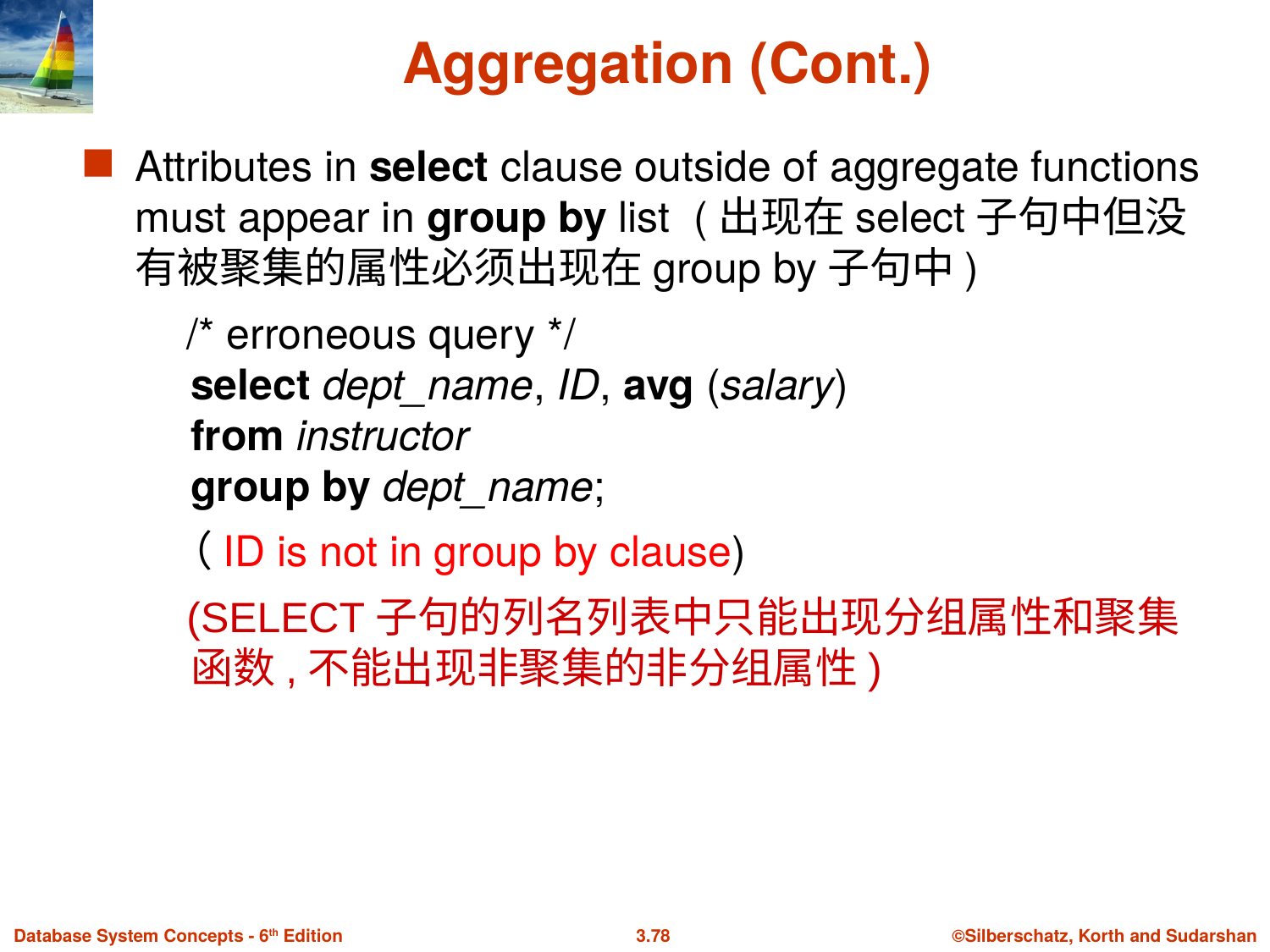

# Aggregation (Cont.)
Attributes in select clause outside of aggregate functions must appear in group by list  (出现在select子句中但没有被聚集的属性必须出现在group by子句中)
   /* erroneous query */
select dept_name, ID, avg (salary)
from instructor
group by dept_name;
 （ID is not in group by clause)
   (SELECT子句的列名列表中只能出现分组属性和聚集函数,不能出现非聚集的非分组属性)